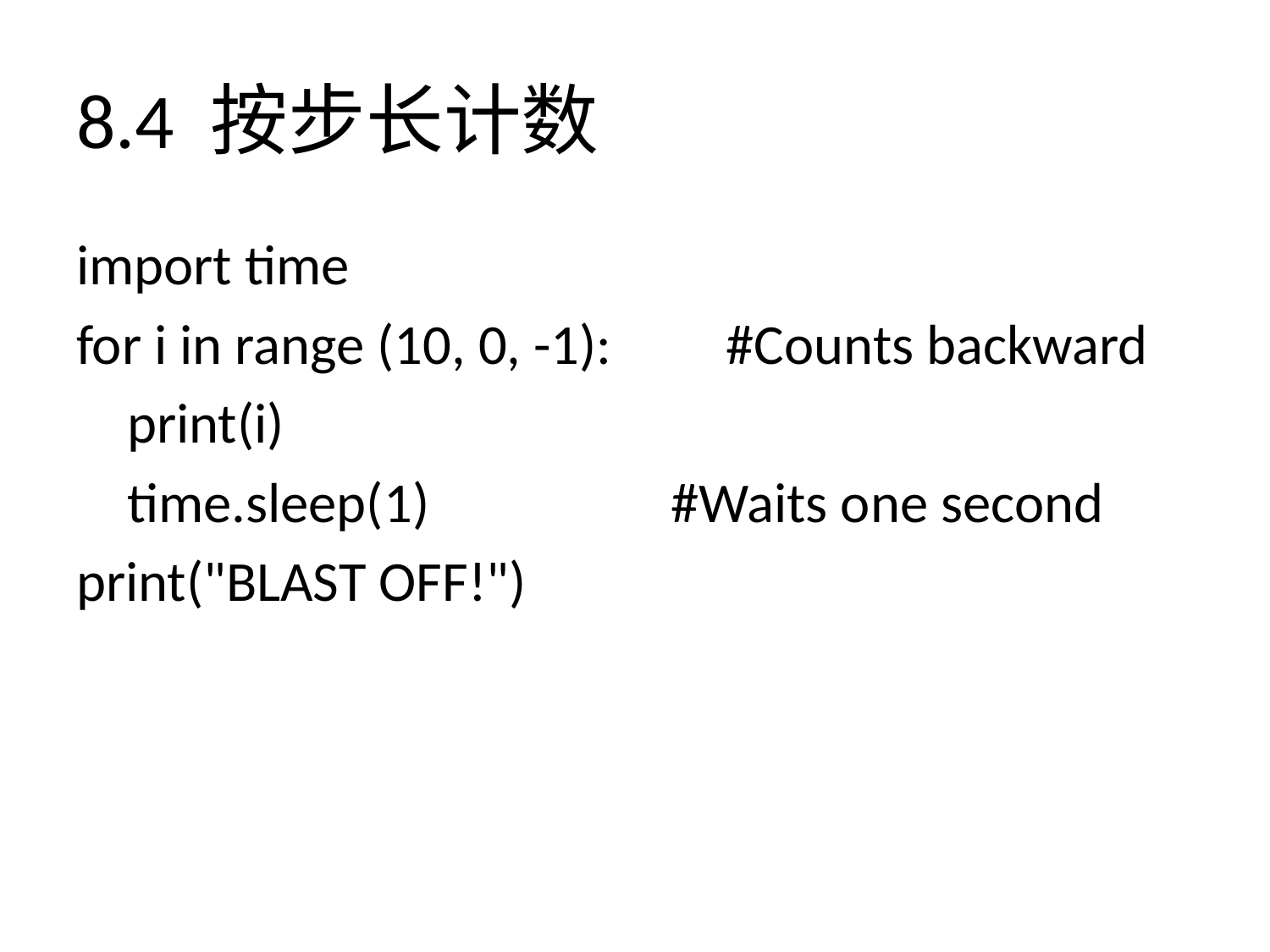

# 8.4 按步长计数
import time
for i in range (10, 0, -1):         #Counts backward
    print(i)
    time.sleep(1)                   #Waits one second
print("BLAST OFF!")